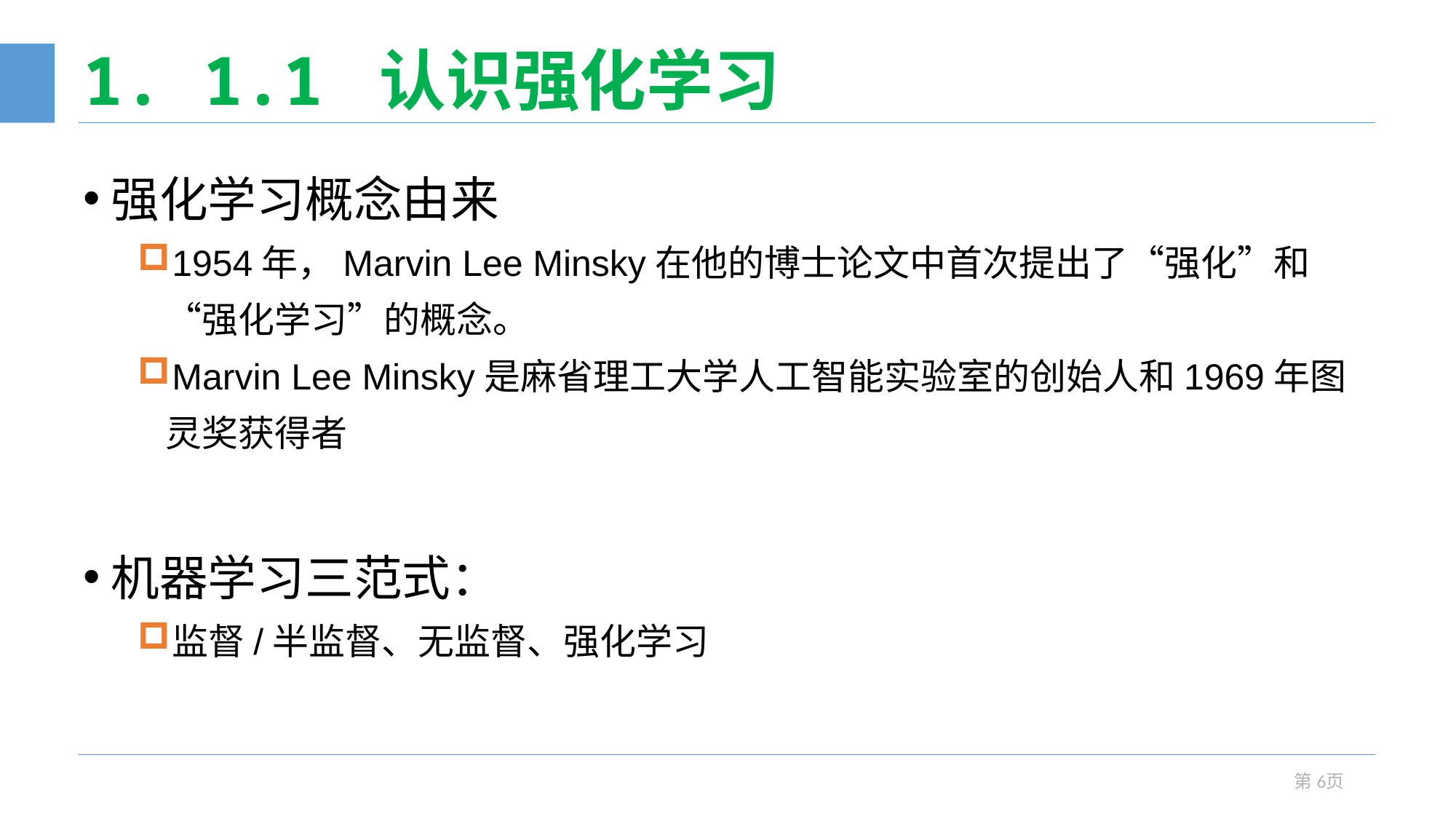

# 1. 1.1 认识强化学习
强化学习概念由来
1954年，Marvin Lee Minsky在他的博士论文中首次提出了“强化”和“强化学习”的概念。
Marvin Lee Minsky是麻省理工大学人工智能实验室的创始人和1969年图灵奖获得者

机器学习三范式：
监督/半监督、无监督、强化学习

第6页